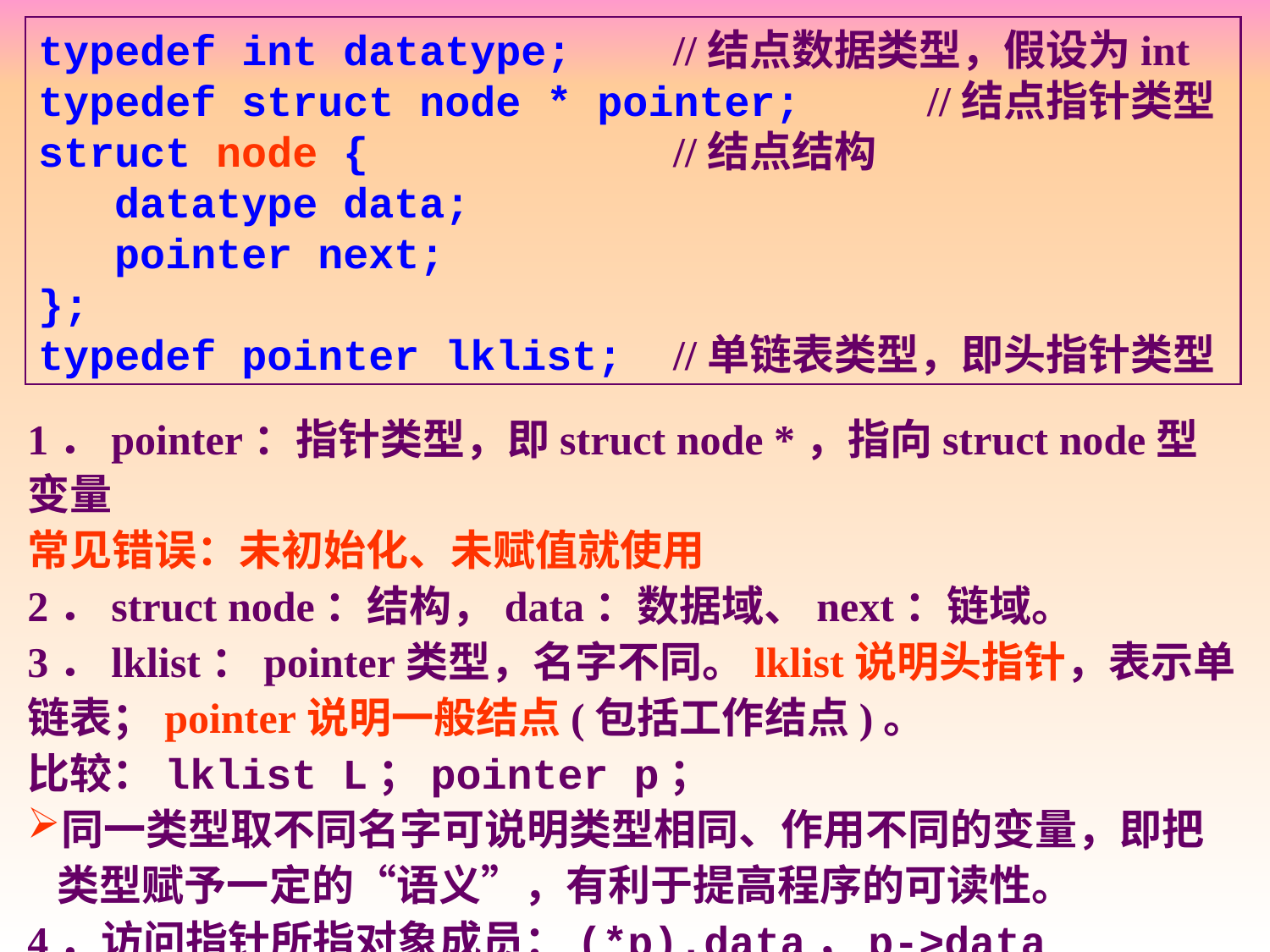

typedef int datatype;	//结点数据类型，假设为int
typedef struct node * pointer;	//结点指针类型
struct node {			//结点结构
   datatype data;
   pointer next;
};
typedef pointer lklist;	//单链表类型，即头指针类型
1．pointer：指针类型，即struct node *，指向struct node型变量
常见错误：未初始化、未赋值就使用
2．struct node：结构，data：数据域、next：链域。
3．lklist：pointer类型，名字不同。lklist说明头指针，表示单链表；pointer说明一般结点(包括工作结点)。
比较：lklist L；pointer p；
同一类型取不同名字可说明类型相同、作用不同的变量，即把类型赋予一定的“语义”，有利于提高程序的可读性。
4．访问指针所指对象成员：(*p).data，p->data